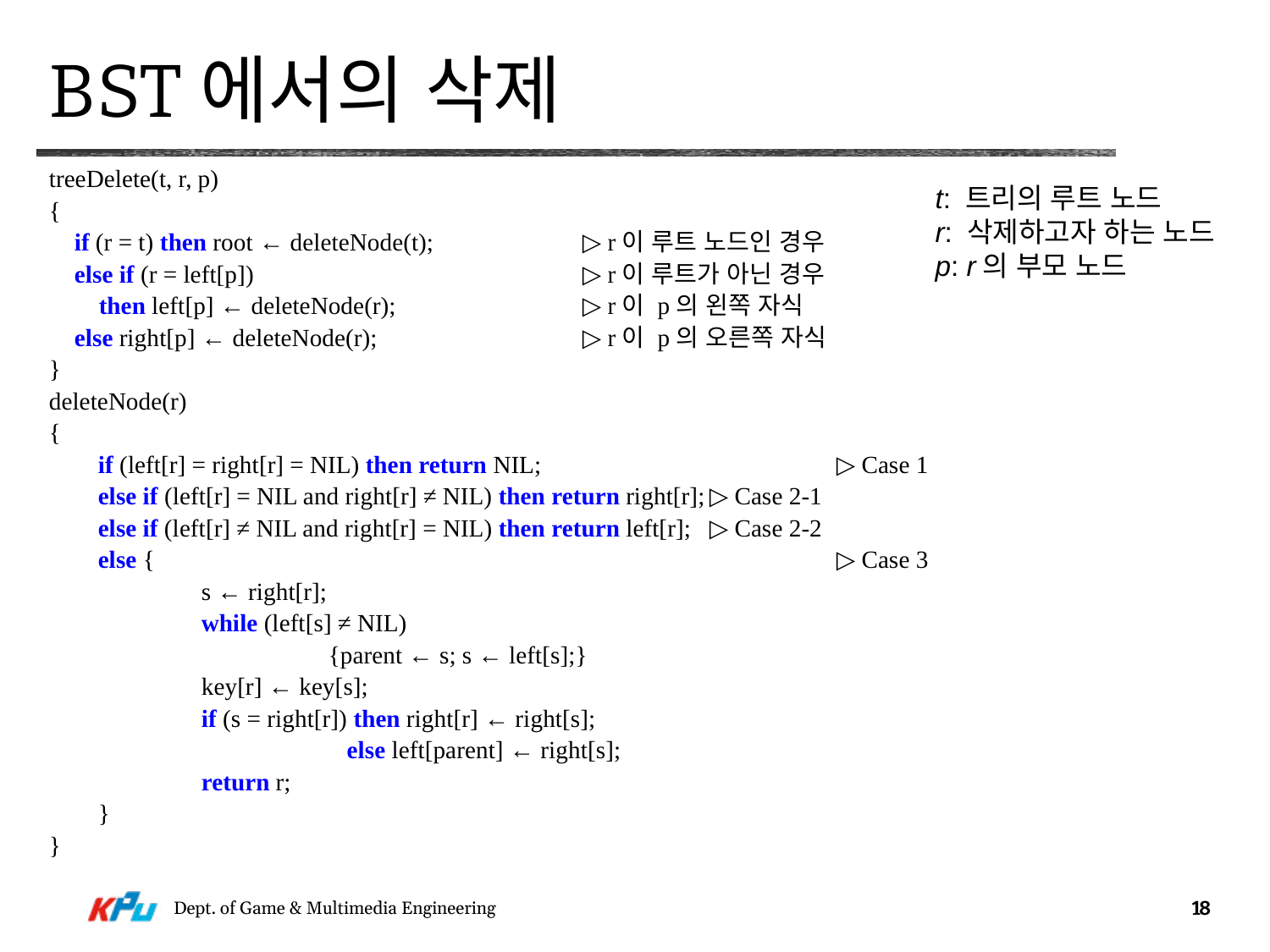

# BST에서의 삭제
t: 트리의 루트 노드
r: 삭제하고자 하는 노드
p: r의 부모 노드
treeDelete(t, r, p)
{
	if (r = t) then root ← deleteNode(t);     	▷ r이 루트 노드인 경우
	else if (r = left[p]) 			▷ r이 루트가 아닌 경우
	    then left[p] ← deleteNode(r); 		▷ r이 p의 왼쪽 자식
	else right[p] ← deleteNode(r); 		▷ r이 p의 오른쪽 자식
}
deleteNode(r)
{
        if (left[r] = right[r] = NIL) then return NIL;			▷ Case 1
        else if (left[r] = NIL and right[r] ≠ NIL) then return right[r];	▷ Case 2-1
        else if (left[r] ≠ NIL and right[r] = NIL) then return left[r];	▷ Case 2-2
        else {						▷ Case 3
		s ← right[r];
		while (left[s] ≠ NIL)
		      	{parent ← s; s ← left[s];}
		key[r] ← key[s];
		if (s = right[r]) then right[r] ← right[s];
			   else left[parent] ← right[s];
		return r;
        }
}
Dept. of Game & Multimedia Engineering
18